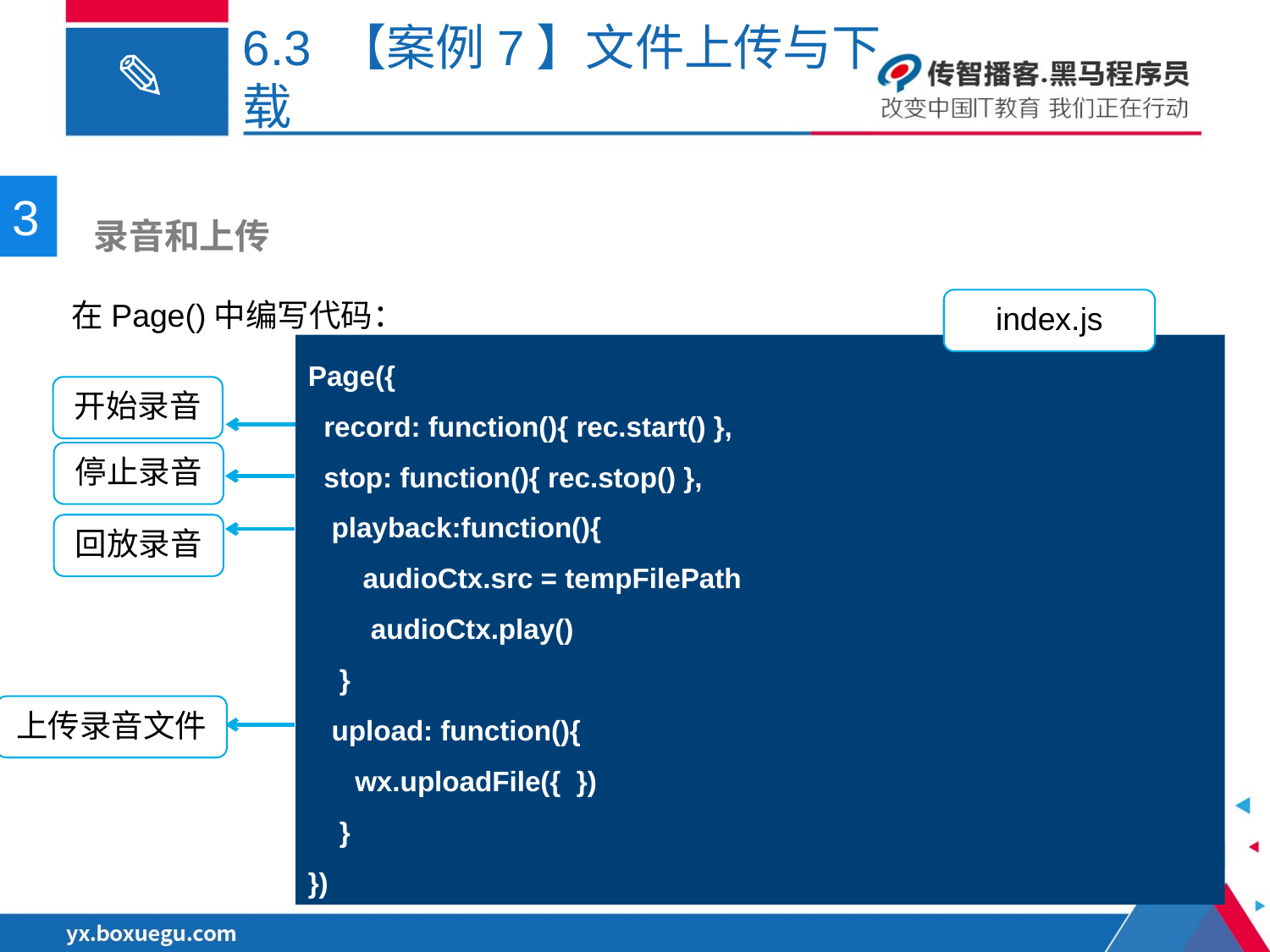

# 6.3 【案例7】文件上传与下载

3
  录音和上传
在Page()中编写代码：
index.js
Page({
  record: function(){ rec.start() },
  stop: function(){ rec.stop() },
   playback:function(){
       audioCtx.src = tempFilePath
        audioCtx.play()
    }
   upload: function(){
      wx.uploadFile({  })
    }
})
开始录音
停止录音
回放录音
上传录音文件